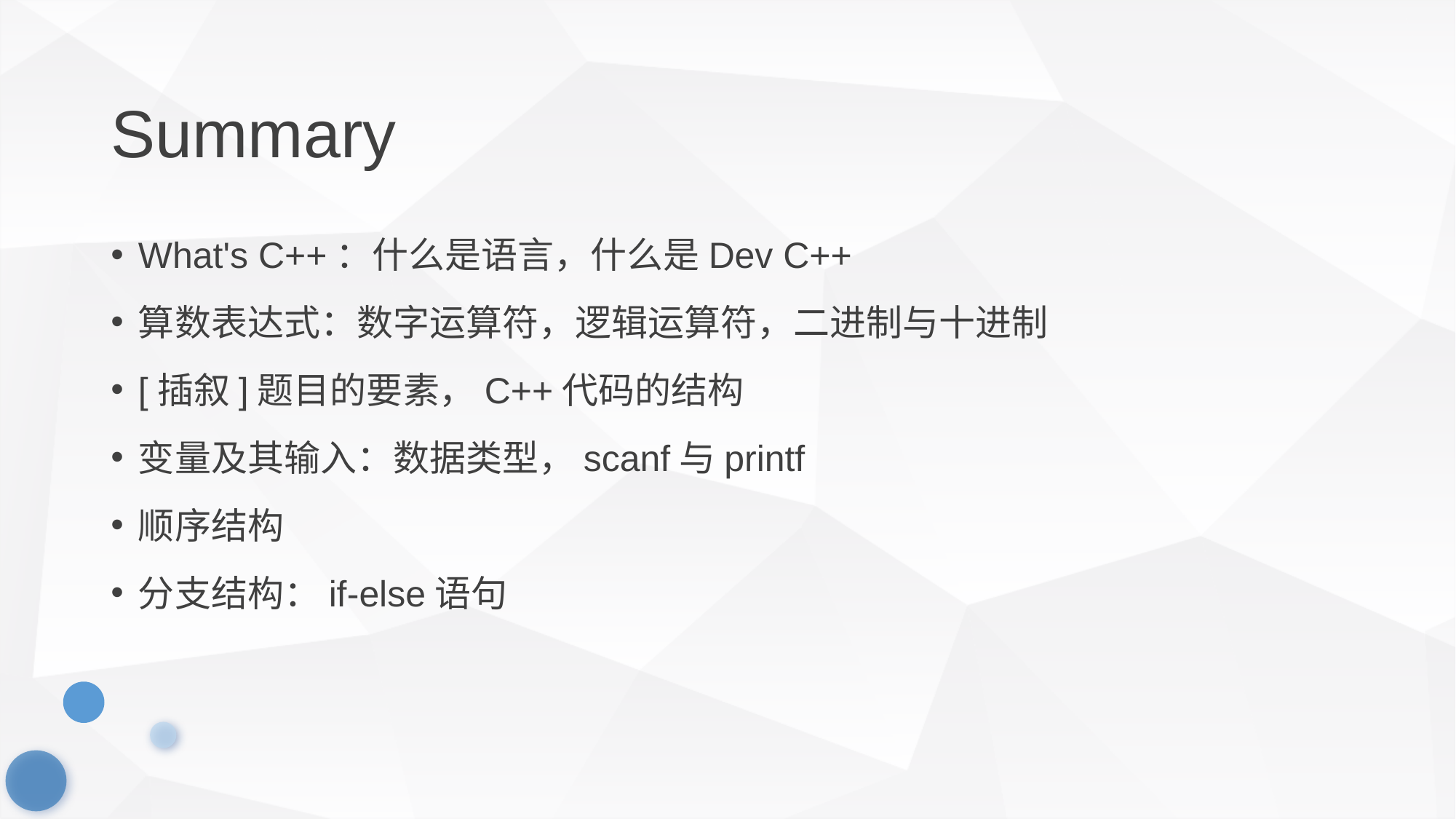

# Summary
What's C++：什么是语言，什么是Dev C++
算数表达式：数字运算符，逻辑运算符，二进制与十进制
[插叙]题目的要素，C++代码的结构
变量及其输入：数据类型，scanf与printf
顺序结构
分支结构：if-else语句